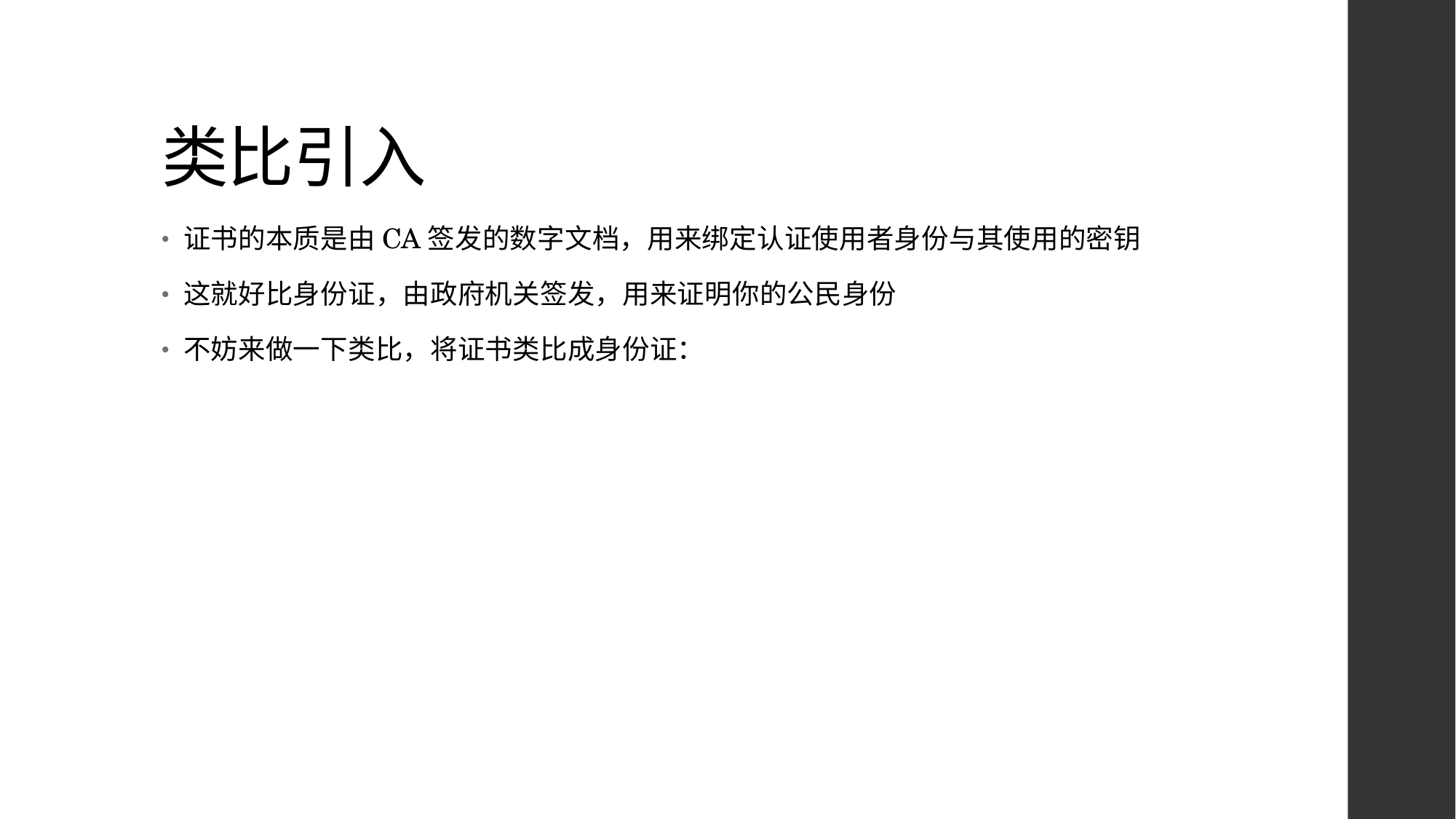

# 类比引入
证书的本质是由CA签发的数字文档，用来绑定认证使用者身份与其使用的密钥
这就好比身份证，由政府机关签发，用来证明你的公民身份
不妨来做一下类比，将证书类比成身份证：